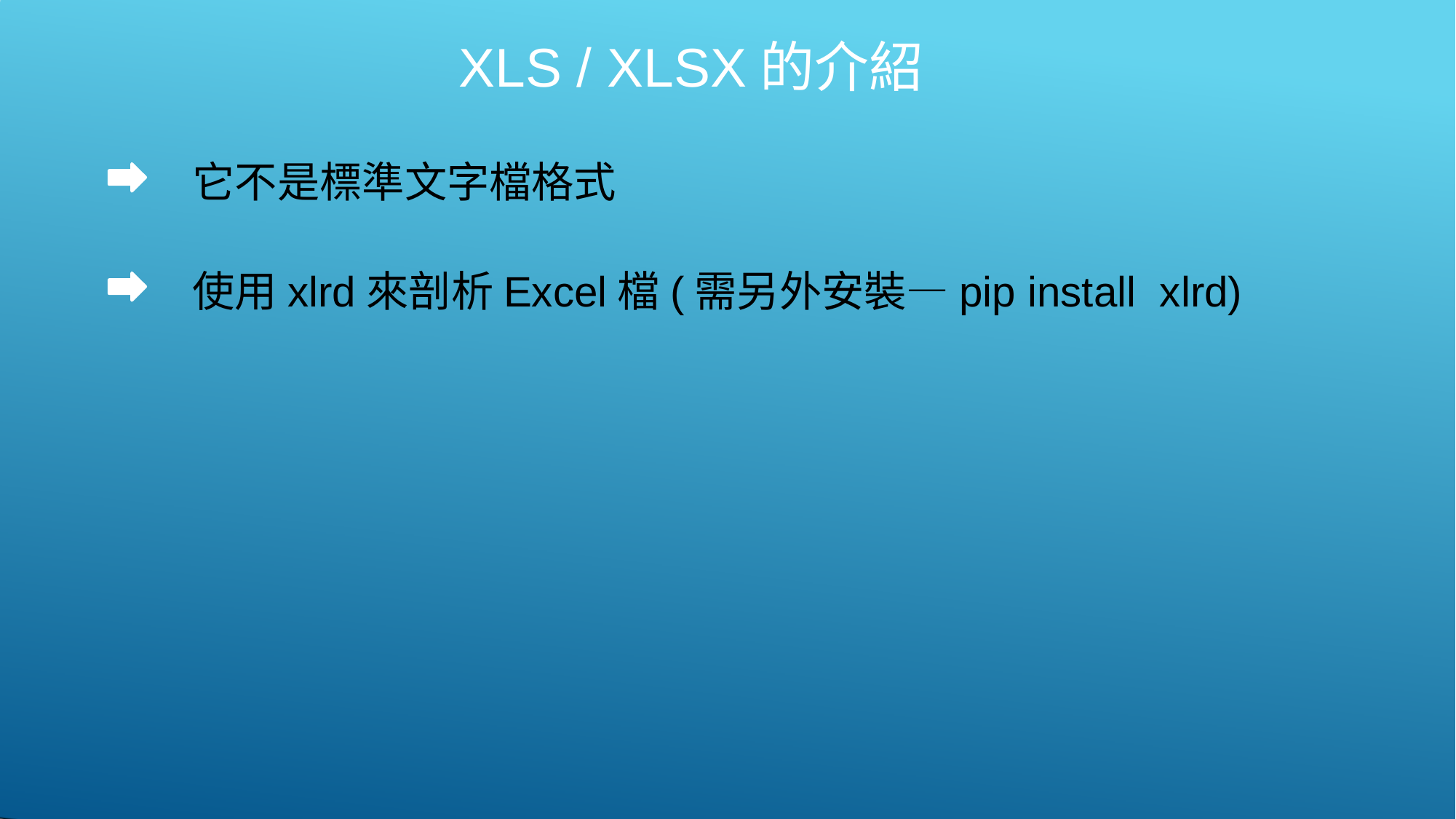

XLS / XLSX的介紹
它不是標準文字檔格式

使用xlrd來剖析Excel檔(需另外安裝—pip install  xlrd)